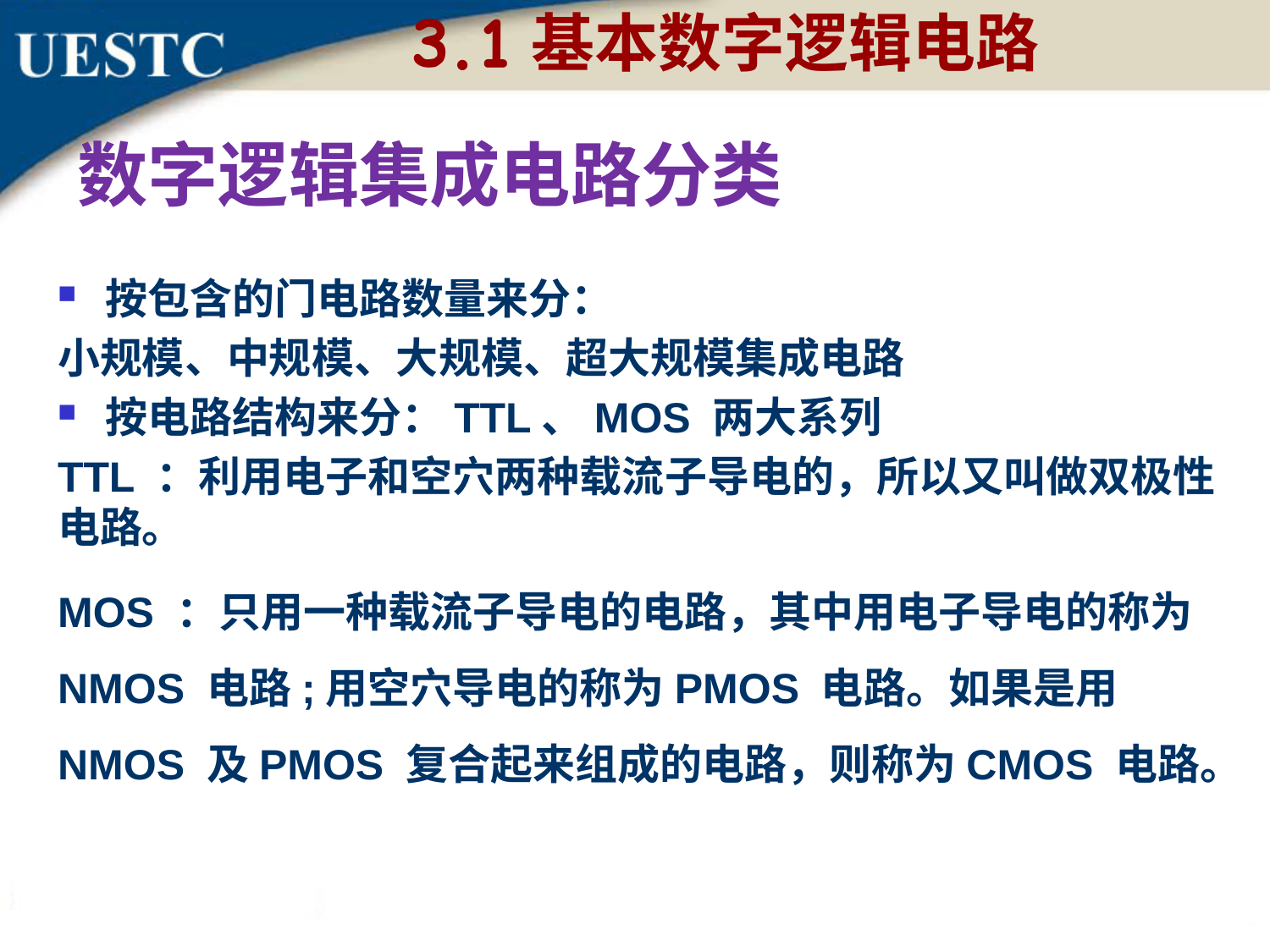

3.1基本数字逻辑电路
数字逻辑集成电路分类
按包含的门电路数量来分：
小规模、中规模、大规模、超大规模集成电路
按电路结构来分：TTL、MOS 两大系列
TTL ：利用电子和空穴两种载流子导电的，所以又叫做双极性电路。
MOS ：只用一种载流子导电的电路，其中用电子导电的称为NMOS 电路;用空穴导电的称为PMOS 电路。如果是用NMOS 及PMOS 复合起来组成的电路，则称为CMOS 电路。